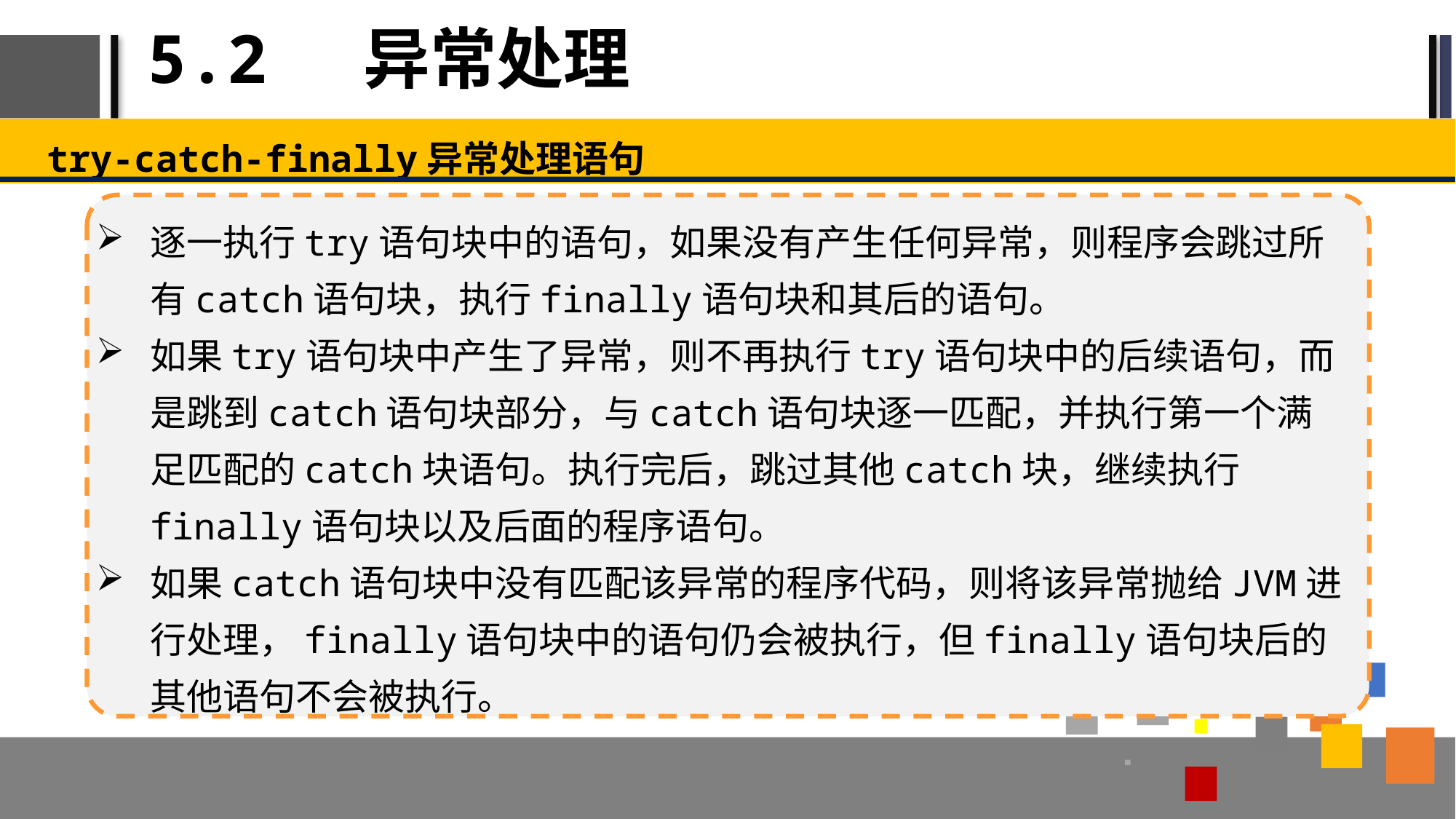

# 5.2  异常处理

try-catch-finally异常处理语句

逐一执行try语句块中的语句，如果没有产生任何异常，则程序会跳过所有catch语句块，执行finally语句块和其后的语句。
如果try语句块中产生了异常，则不再执行try语句块中的后续语句，而是跳到catch语句块部分，与catch语句块逐一匹配，并执行第一个满足匹配的catch块语句。执行完后，跳过其他catch块，继续执行finally语句块以及后面的程序语句。
如果catch语句块中没有匹配该异常的程序代码，则将该异常抛给JVM进行处理，finally语句块中的语句仍会被执行，但finally语句块后的其他语句不会被执行。